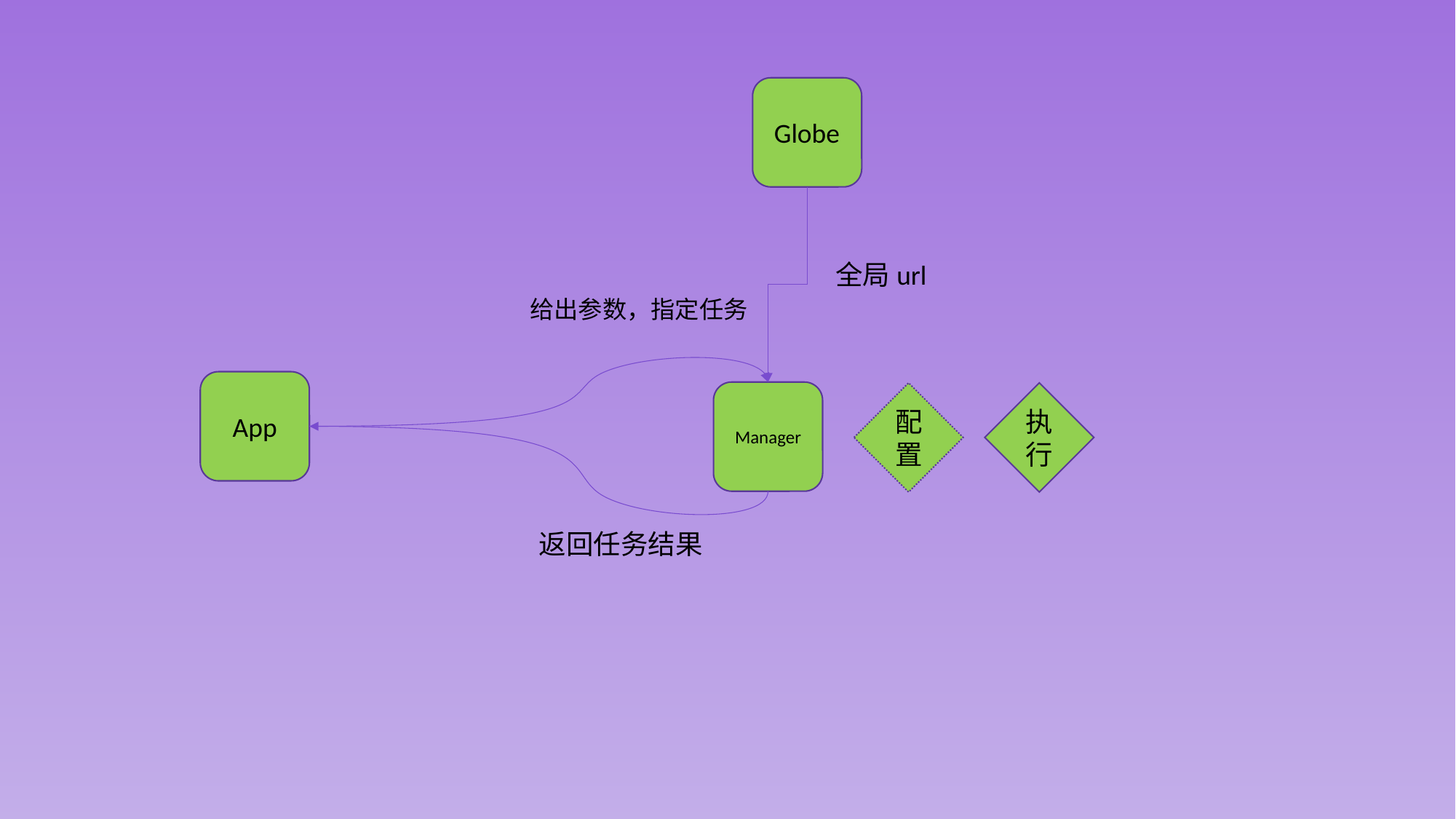

Globe

全局url
给出参数，指定任务

App
Manager
配置
执行
返回任务结果